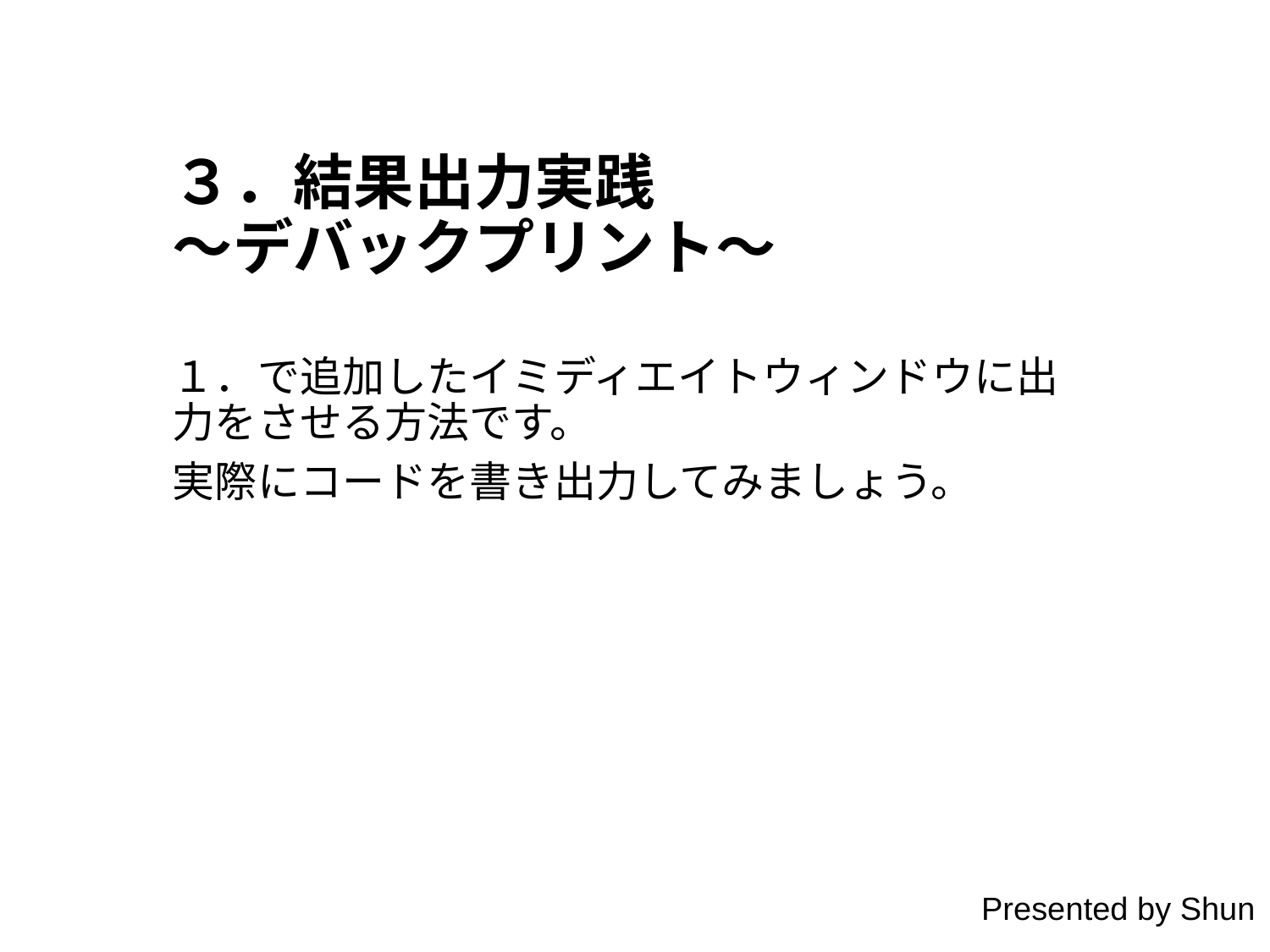

# ３．結果出力実践 ～デバックプリント～

１．で追加したイミディエイトウィンドウに出力をさせる方法です。
実際にコードを書き出力してみましょう。
Presented by Shun